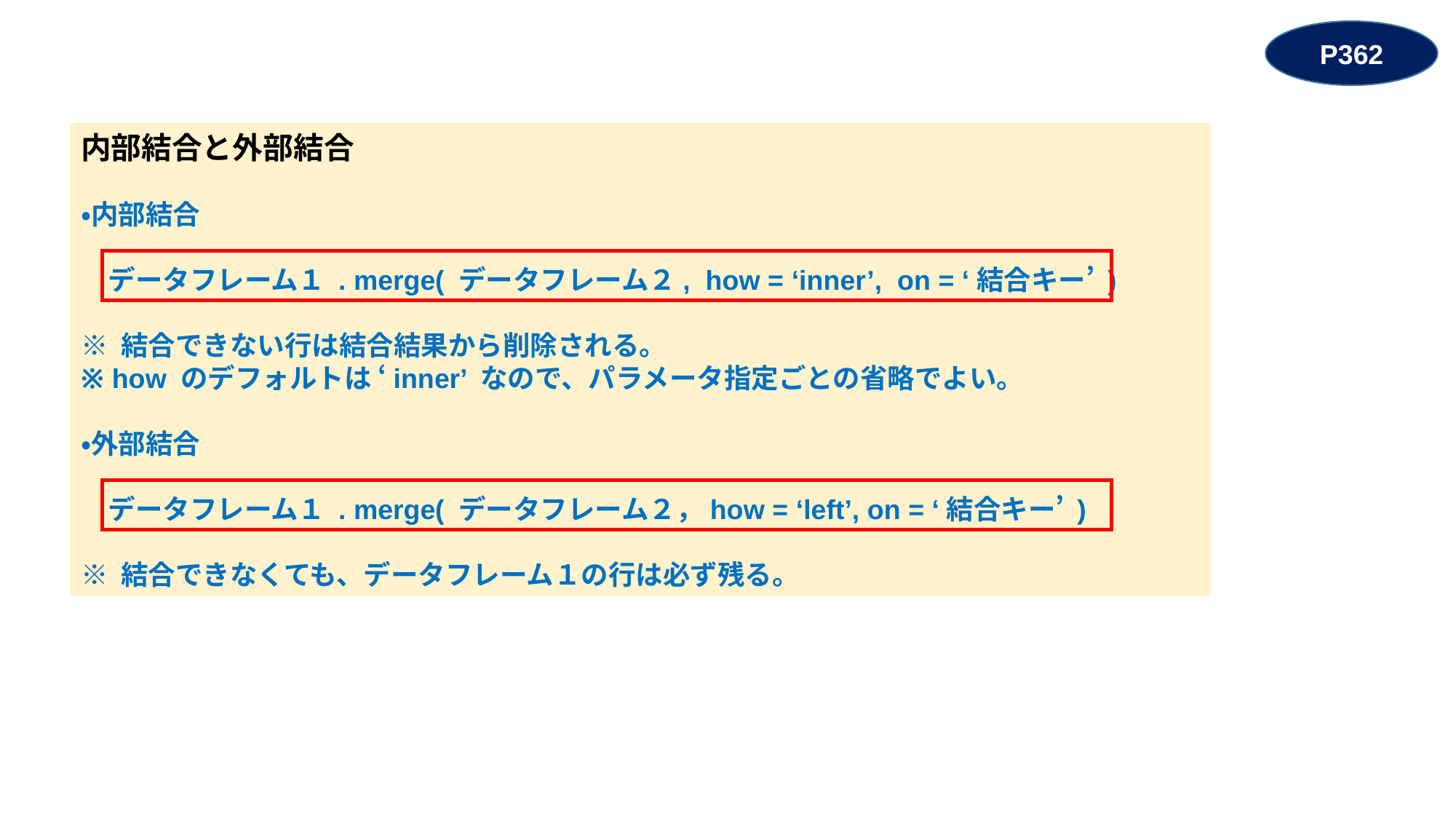

P362
内部結合と外部結合

・内部結合

　データフレーム１ . merge( データフレーム２,  how = ‘inner’,  on = ‘結合キー’ )

※ 結合できない行は結合結果から削除される。
※ how のデフォルトは ‘inner’ なので、パラメータ指定ごとの省略でよい。

・外部結合

　データフレーム１ . merge( データフレーム２，how = ‘left’, on = ‘結合キー’ )

※ 結合できなくても、データフレーム１の行は必ず残る。